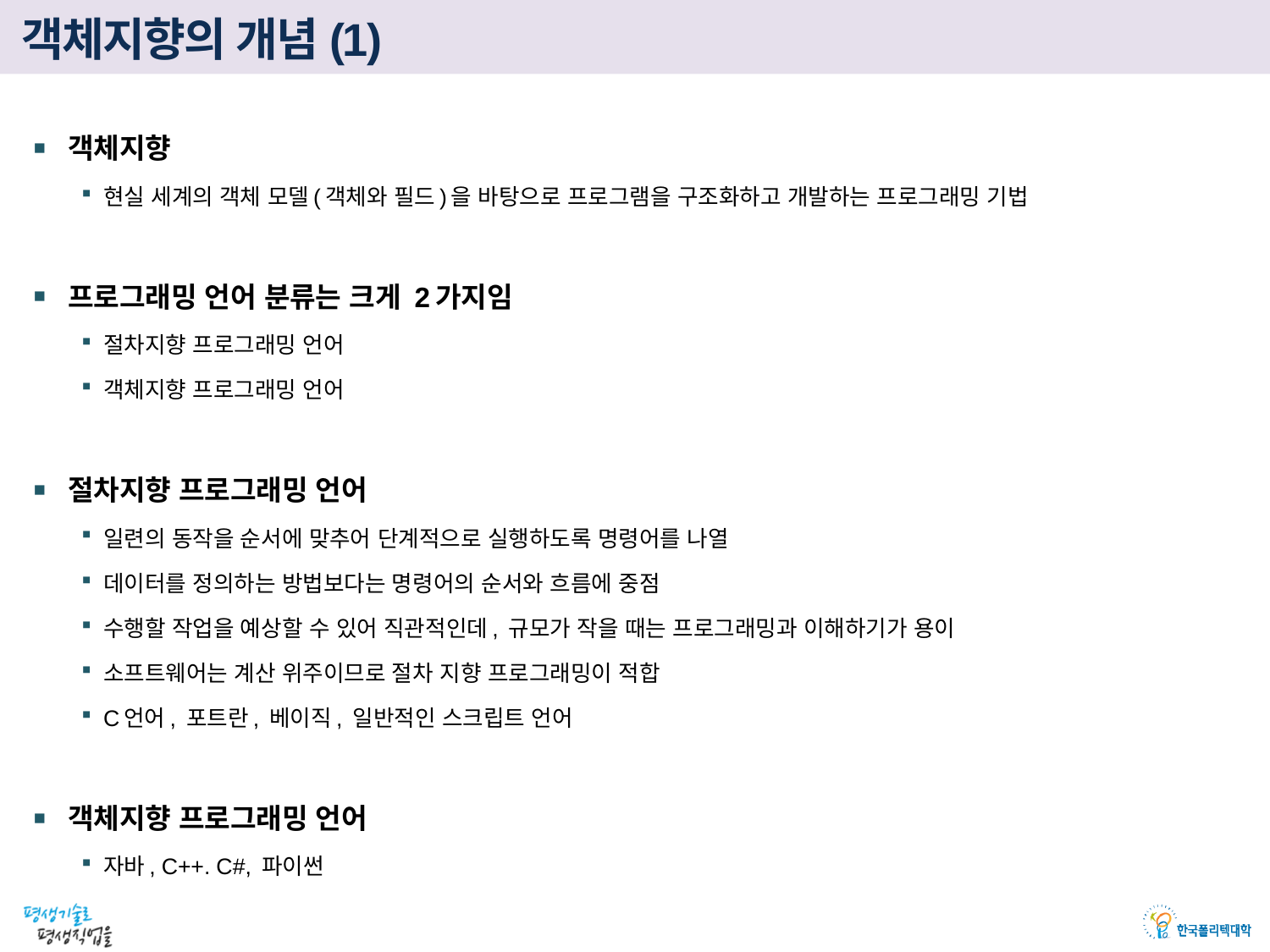

# 객체지향의 개념(1)
객체지향
현실 세계의 객체 모델(객체와 필드)을 바탕으로 프로그램을 구조화하고 개발하는 프로그래밍 기법

프로그래밍 언어 분류는 크게 2가지임
절차지향 프로그래밍 언어
객체지향 프로그래밍 언어

절차지향 프로그래밍 언어
일련의 동작을 순서에 맞추어 단계적으로 실행하도록 명령어를 나열
데이터를 정의하는 방법보다는 명령어의 순서와 흐름에 중점
수행할 작업을 예상할 수 있어 직관적인데, 규모가 작을 때는 프로그래밍과 이해하기가 용이
소프트웨어는 계산 위주이므로 절차 지향 프로그래밍이 적합
C언어, 포트란, 베이직, 일반적인 스크립트 언어

객체지향 프로그래밍 언어
자바, C++. C#, 파이썬